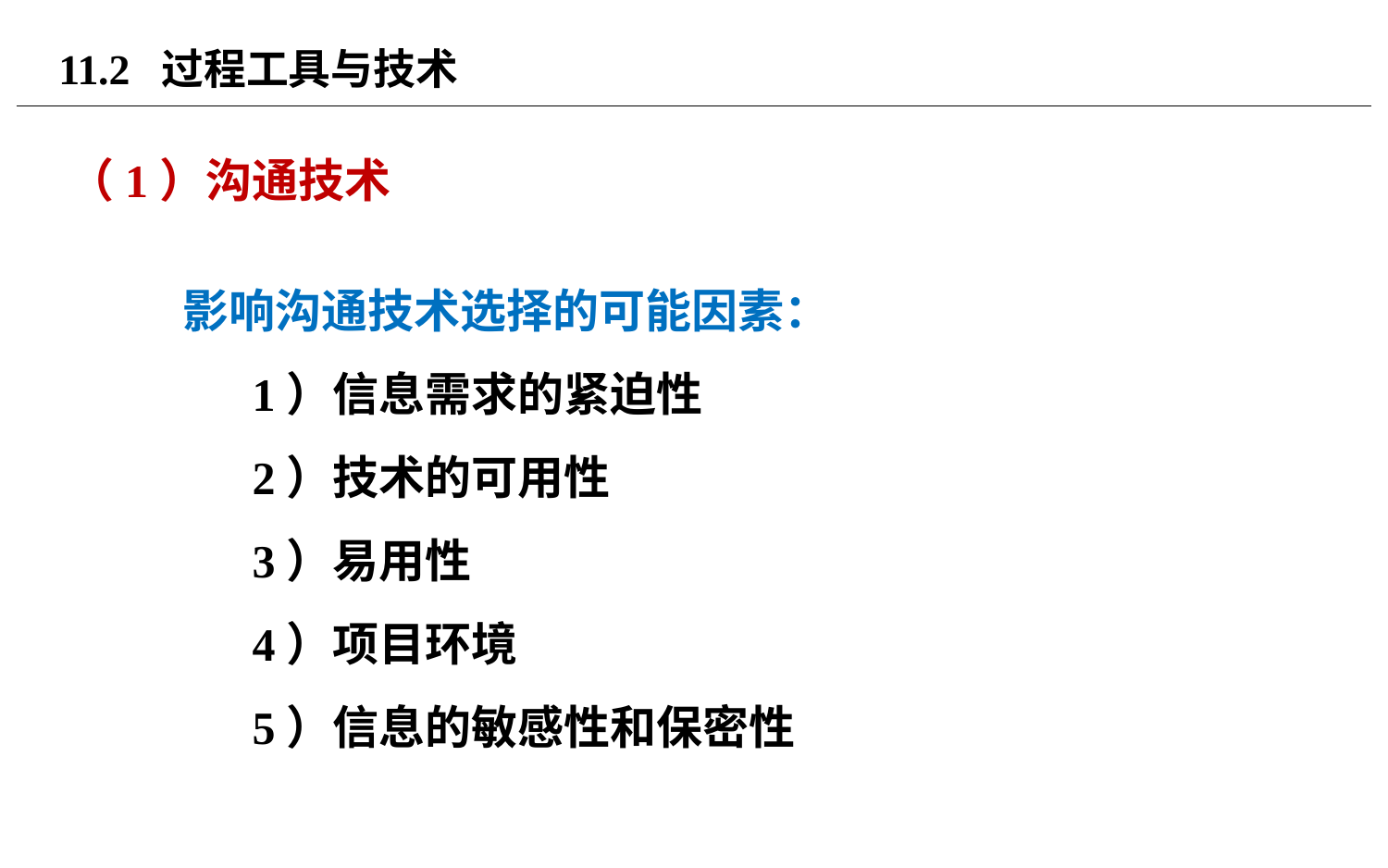

# 11.2  过程工具与技术
（1）沟通技术
影响沟通技术选择的可能因素：
1）信息需求的紧迫性
2）技术的可用性
3）易用性
4）项目环境
5）信息的敏感性和保密性